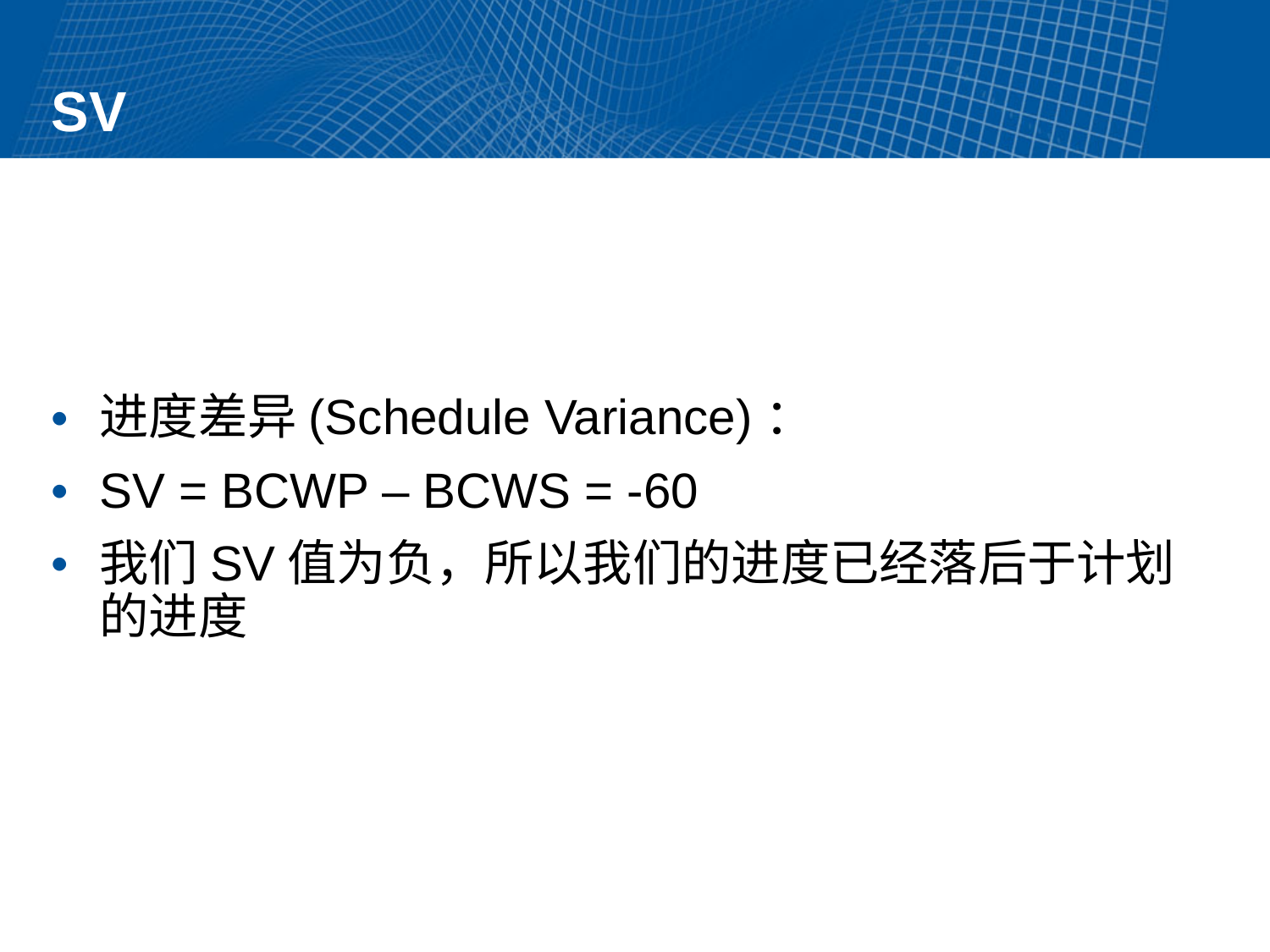

# SV

进度差异(Schedule Variance)：
SV = BCWP – BCWS = -60
我们SV值为负，所以我们的进度已经落后于计划的进度